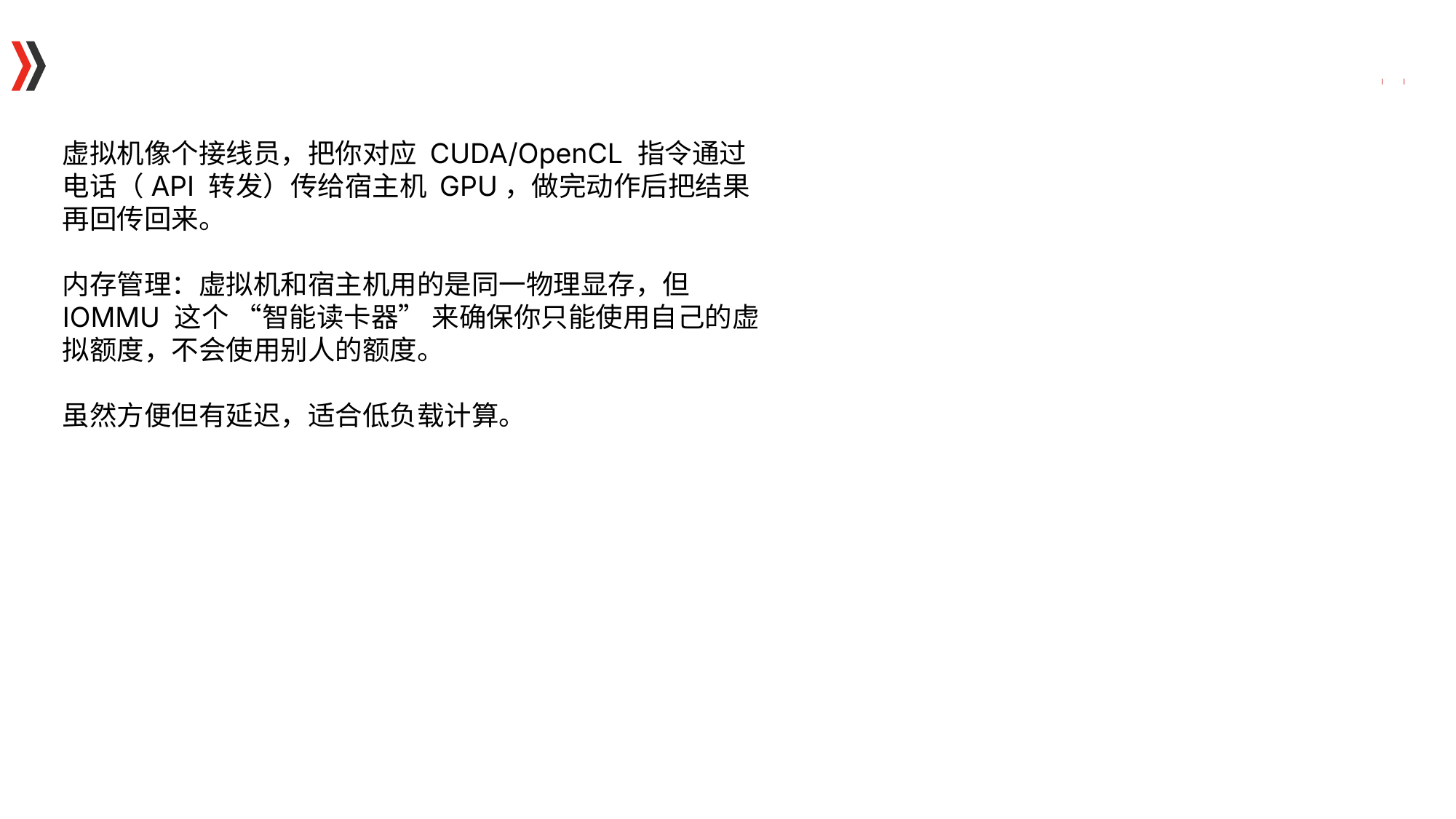

虚拟机像个接线员，把你对应 CUDA/OpenCL 指令通过电话（API 转发）传给宿主机 GPU，做完动作后把结果再回传回来。

内存管理：虚拟机和宿主机用的是同一物理显存，但 IOMMU 这个 “智能读卡器” 来确保你只能使用自己的虚拟额度，不会使用别人的额度。

虽然方便但有延迟，适合低负载计算。